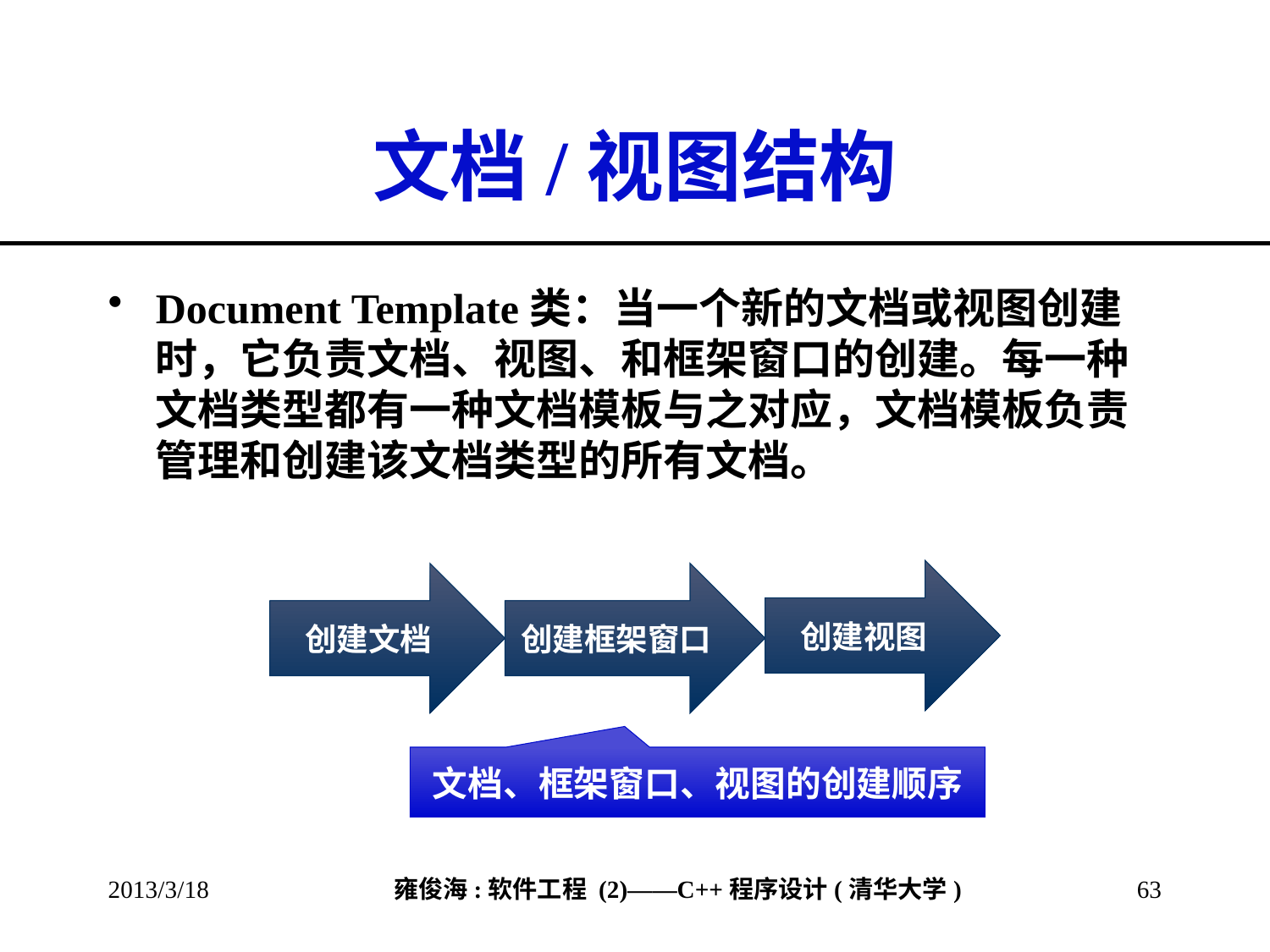

# 文档/视图结构
Document Template类：当一个新的文档或视图创建时，它负责文档、视图、和框架窗口的创建。每一种文档类型都有一种文档模板与之对应，文档模板负责管理和创建该文档类型的所有文档。
创建视图
创建文档
创建框架窗口
文档、框架窗口、视图的创建顺序
2013/3/18
63